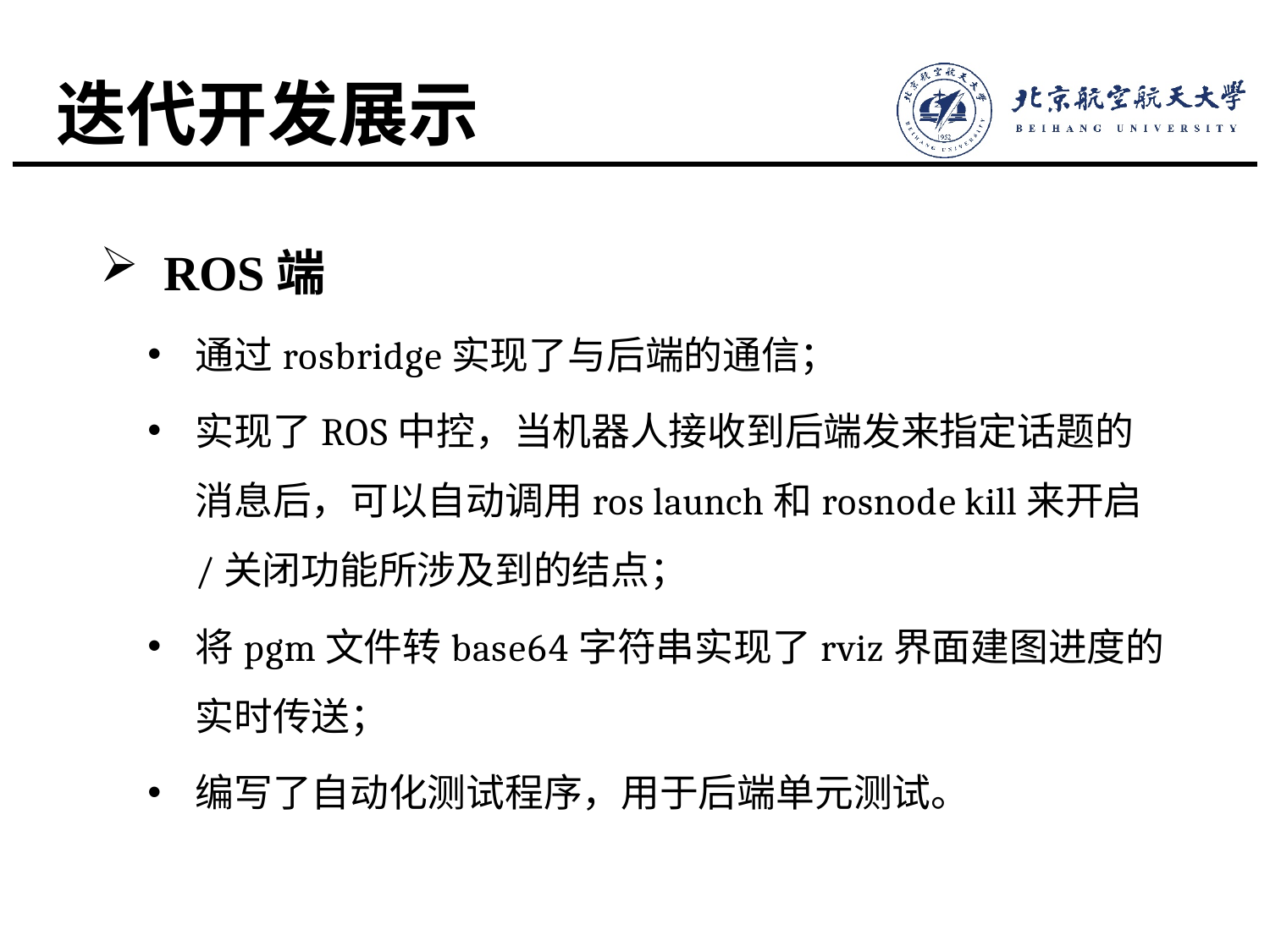

# 迭代开发展示
ROS端
通过rosbridge实现了与后端的通信；
实现了ROS中控，当机器人接收到后端发来指定话题的消息后，可以自动调用ros launch和rosnode kill来开启/关闭功能所涉及到的结点；
将pgm文件转base64字符串实现了rviz界面建图进度的实时传送；
编写了自动化测试程序，用于后端单元测试。
5